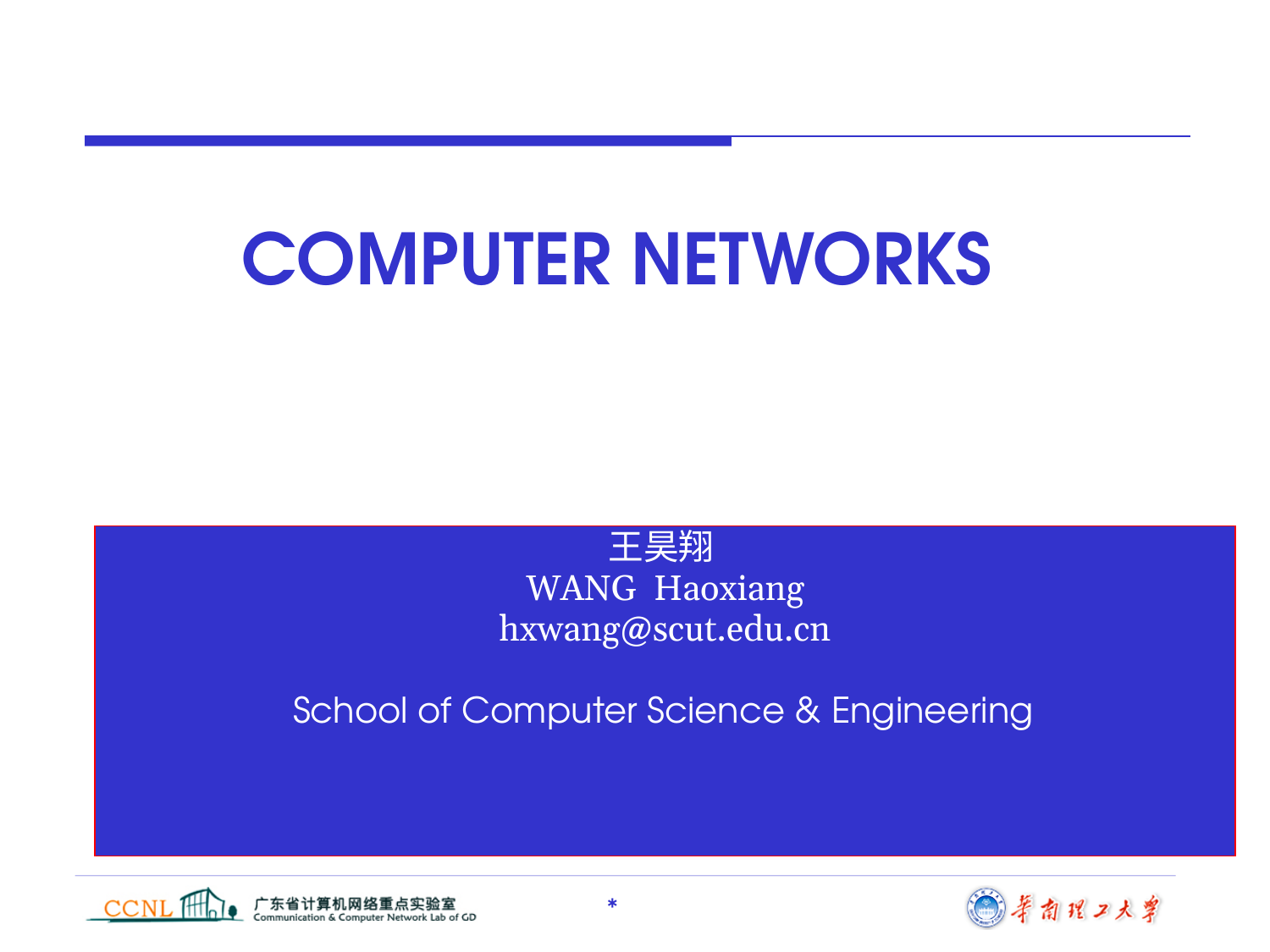

COMPUTER NETWORKS

王昊翔
WANG  Haoxiang
hxwang@scut.edu.cn

 School of Computer Science & Engineering